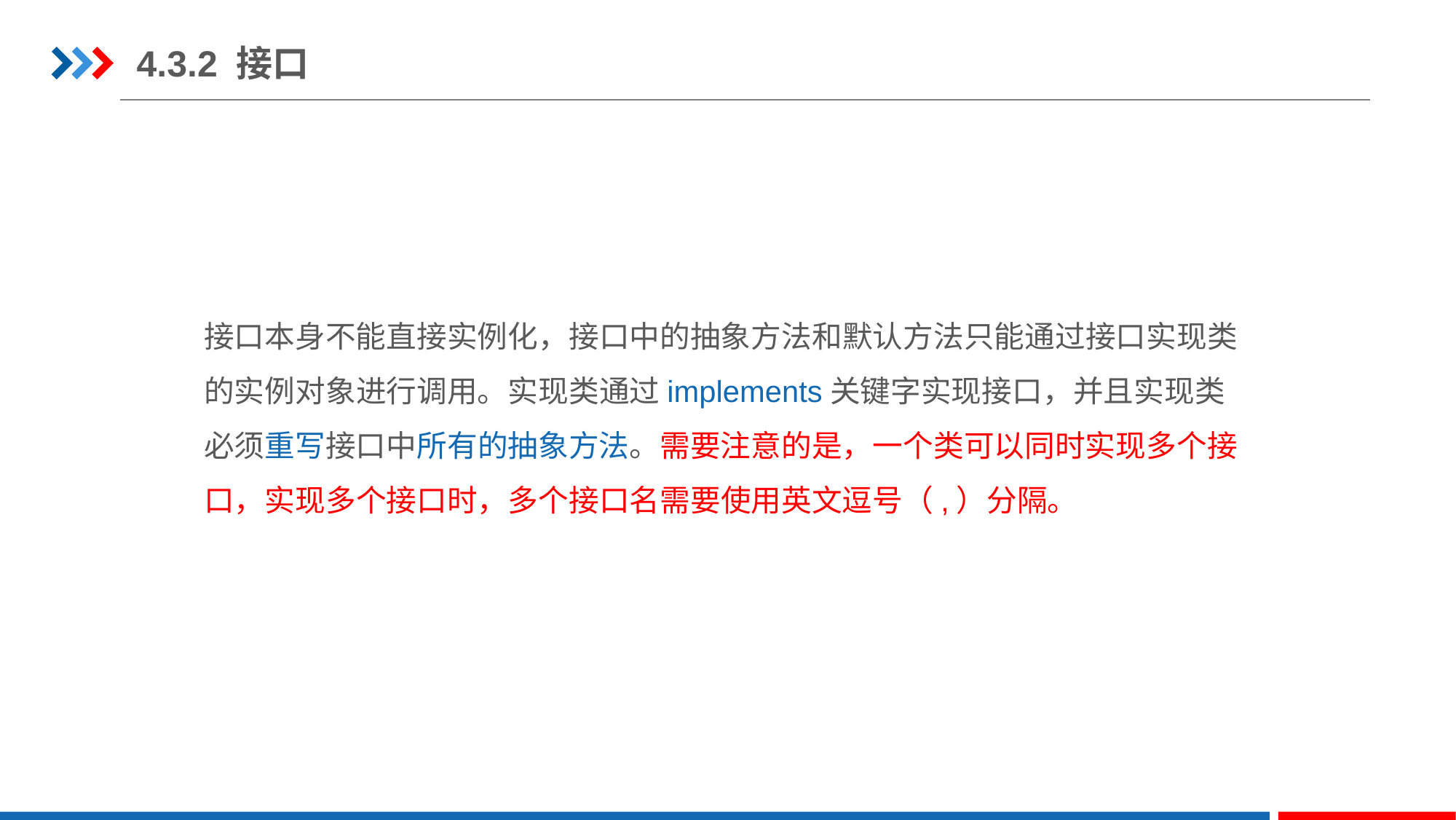

4.3.2 接口
接口本身不能直接实例化，接口中的抽象方法和默认方法只能通过接口实现类的实例对象进行调用。实现类通过implements关键字实现接口，并且实现类必须重写接口中所有的抽象方法。需要注意的是，一个类可以同时实现多个接口，实现多个接口时，多个接口名需要使用英文逗号（,）分隔。